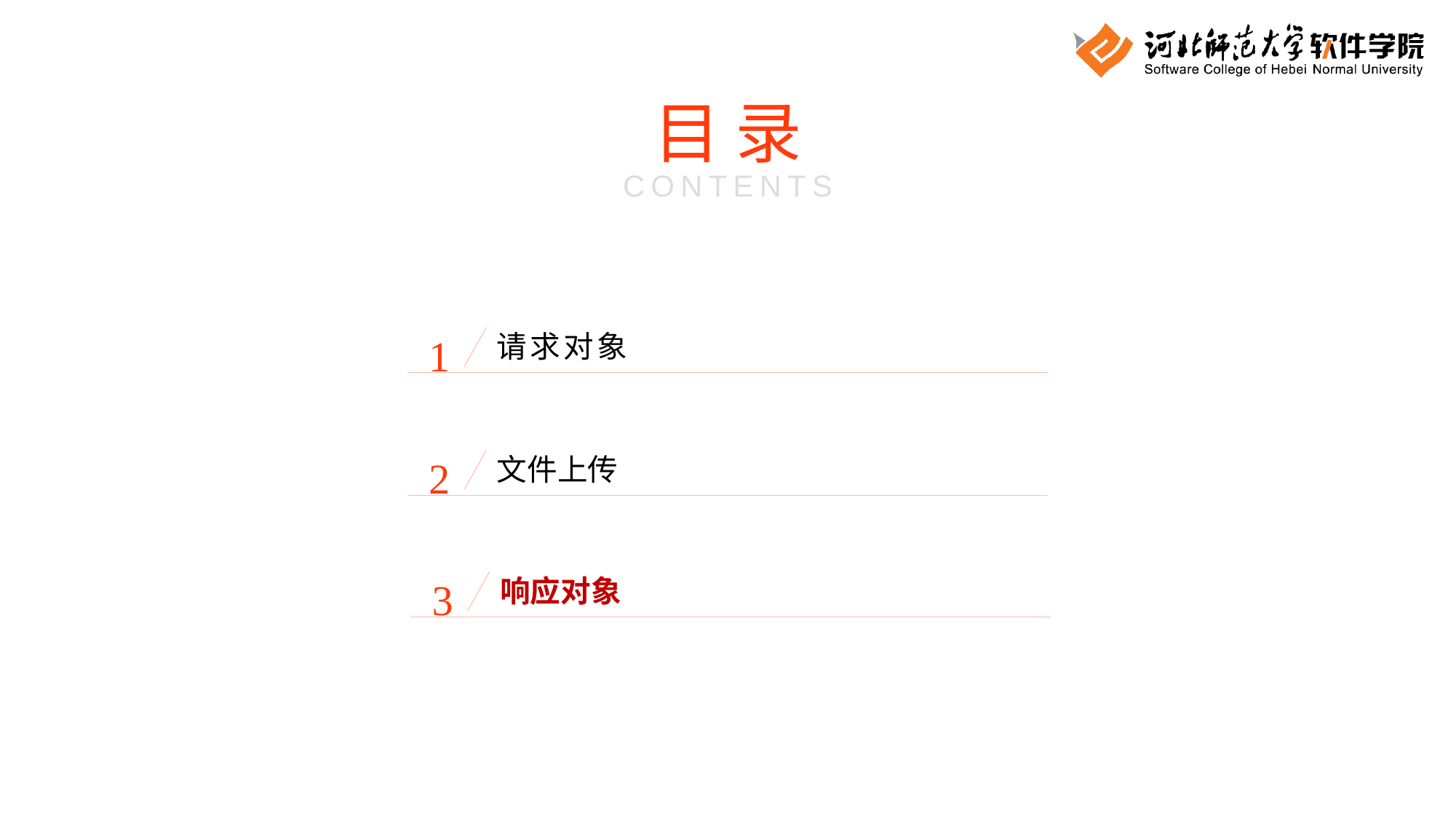

目 录
CONTENTS
1
请求对象
2
文件上传
3
响应对象